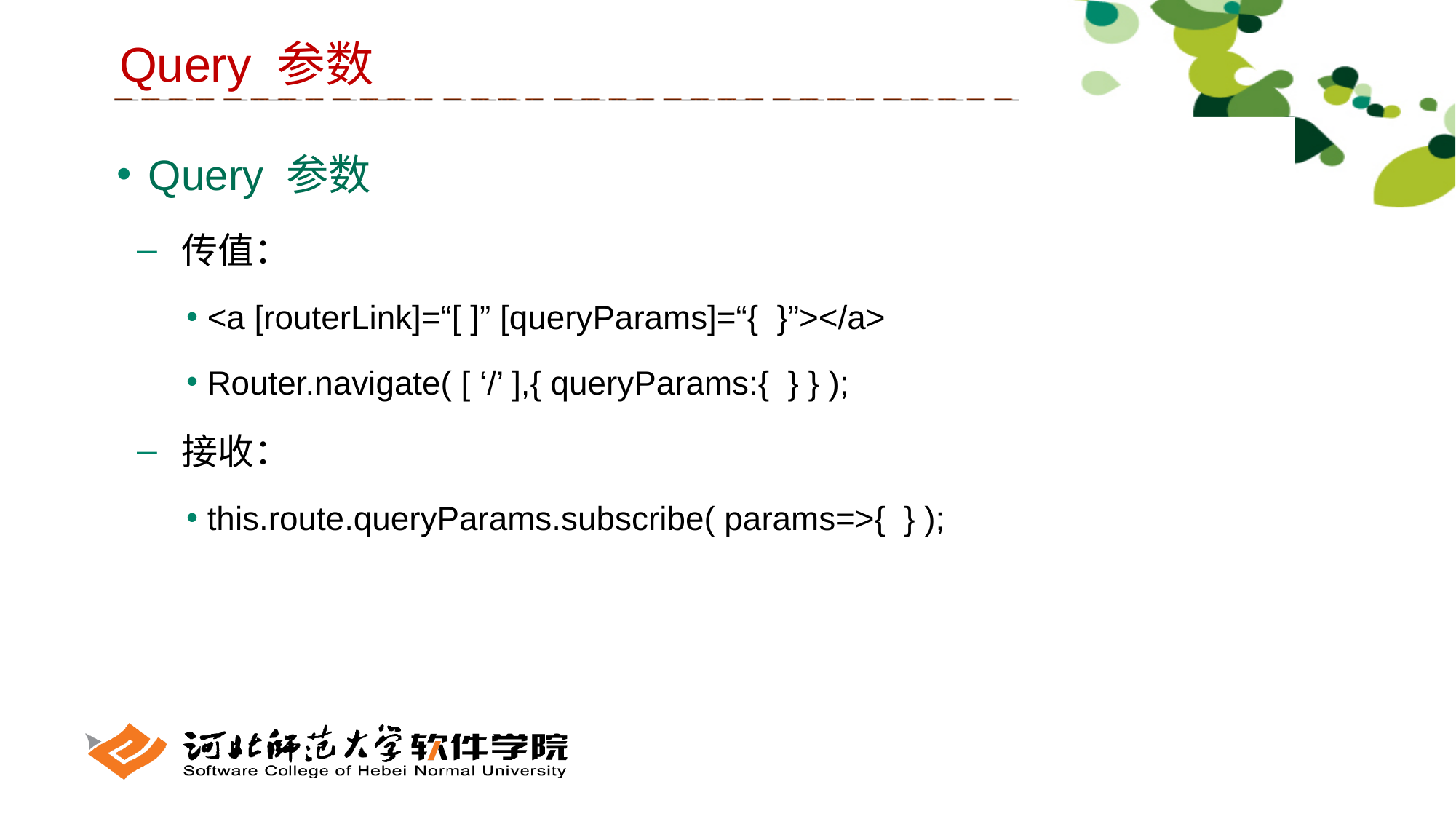

Query 参数
 Query 参数
 传值：
 <a [routerLink]=“[ ]” [queryParams]=“{  }”></a>
 Router.navigate( [ ‘/’ ],{ queryParams:{  } } );
 接收：
 this.route.queryParams.subscribe( params=>{  } );